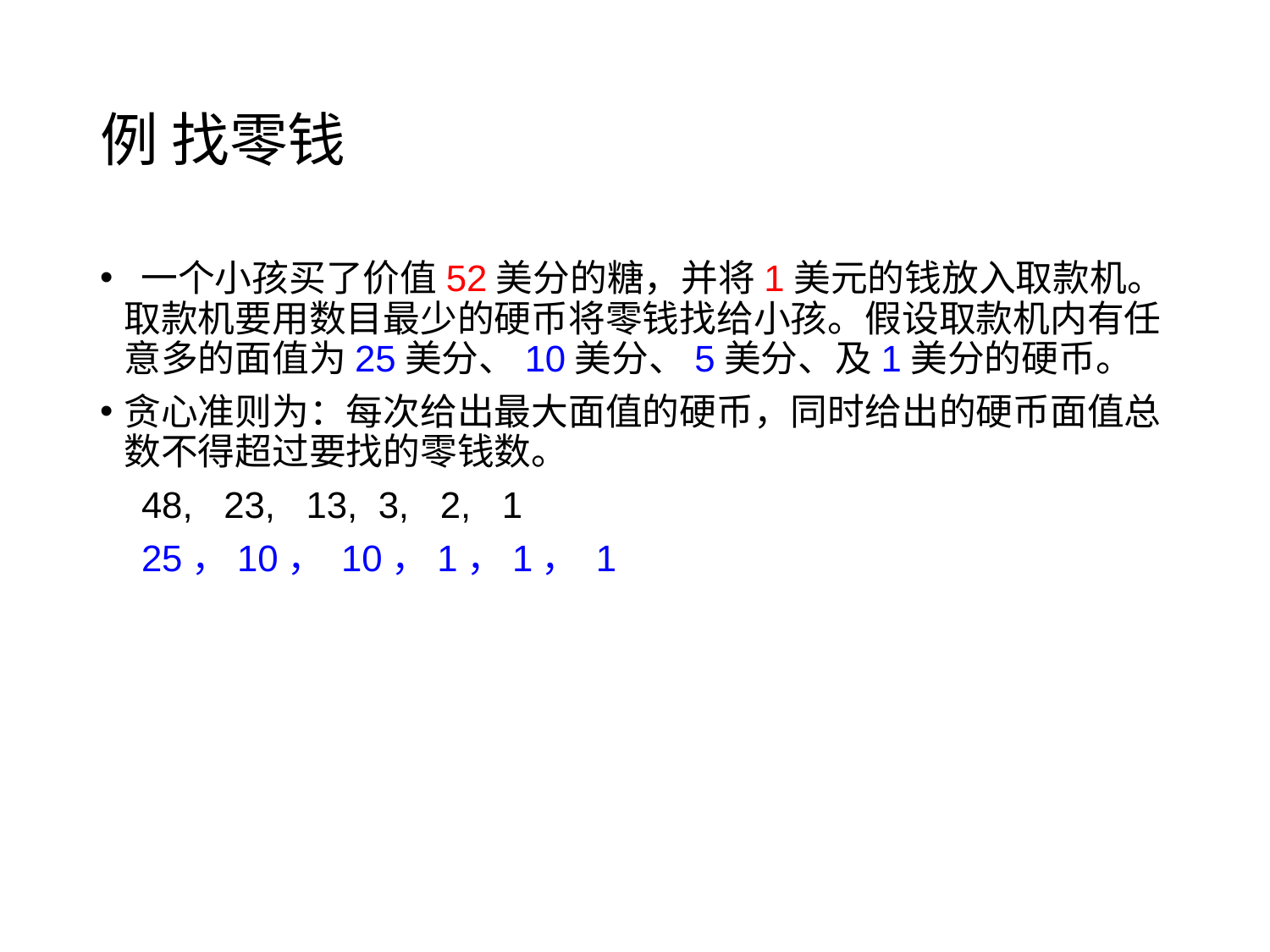

# 例 找零钱
 一个小孩买了价值52美分的糖，并将1美元的钱放入取款机。取款机要用数目最少的硬币将零钱找给小孩。假设取款机内有任意多的面值为25美分、10美分、5美分、及1美分的硬币。
贪心准则为：每次给出最大面值的硬币，同时给出的硬币面值总数不得超过要找的零钱数。
    48,   23,   13,  3,   2,   1
    25，10， 10，1，1， 1